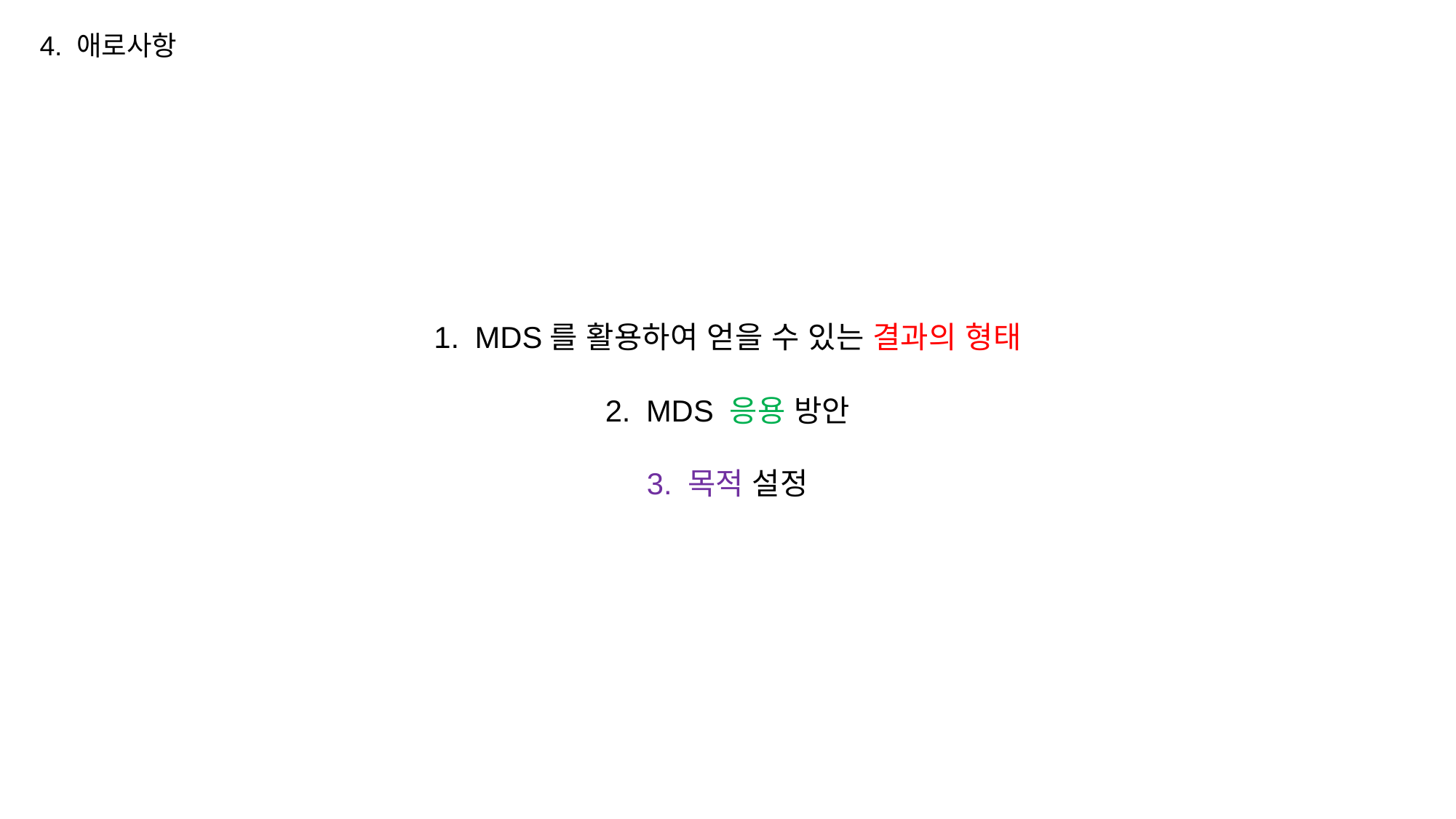

4. 애로사항
MDS를 활용하여 얻을 수 있는 결과의 형태

MDS 응용 방안

목적 설정